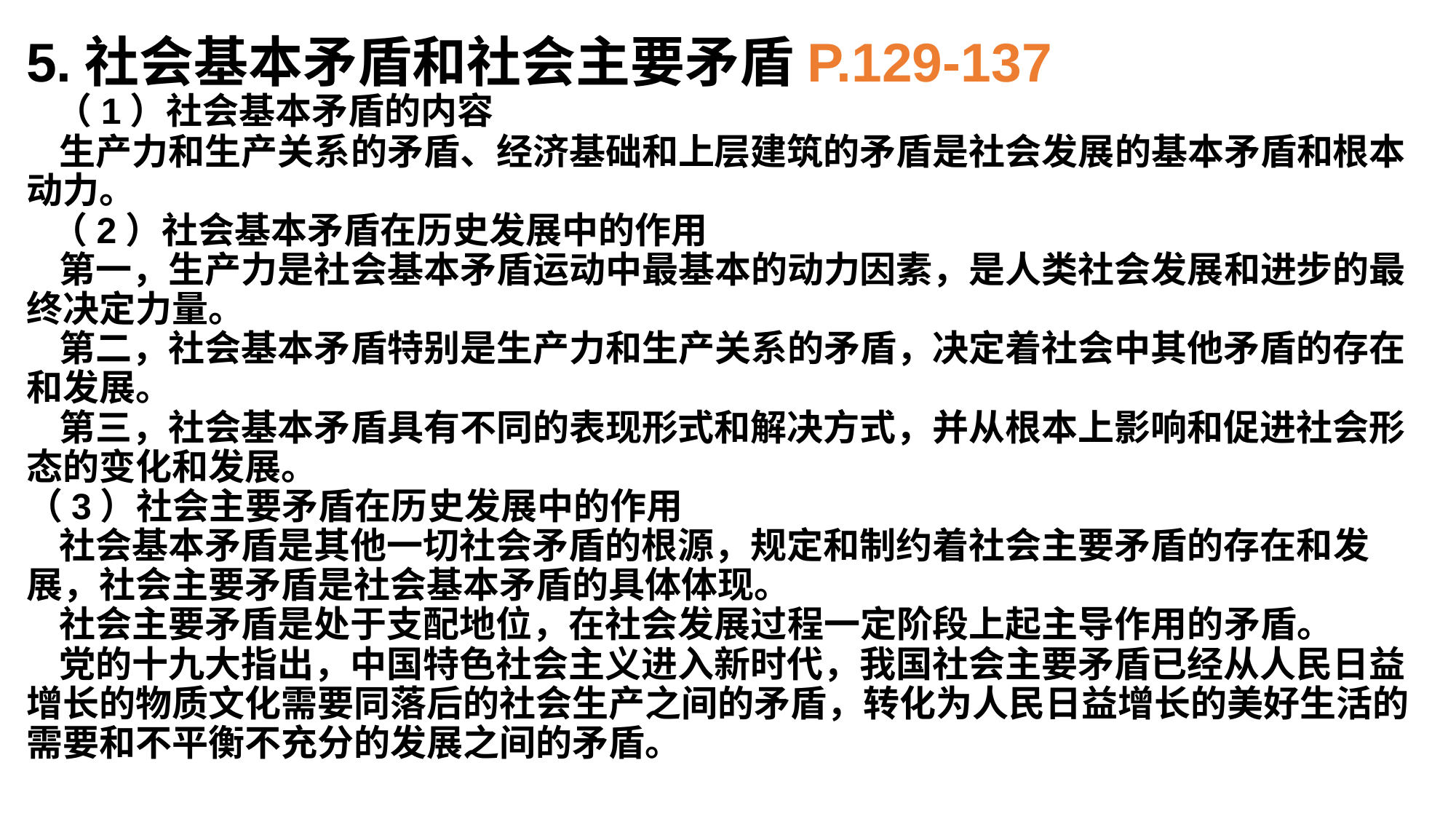

5.社会基本矛盾和社会主要矛盾P.129-137
  （1）社会基本矛盾的内容
   生产力和生产关系的矛盾、经济基础和上层建筑的矛盾是社会发展的基本矛盾和根本动力。
  （2）社会基本矛盾在历史发展中的作用
   第一，生产力是社会基本矛盾运动中最基本的动力因素，是人类社会发展和进步的最终决定力量。
   第二，社会基本矛盾特别是生产力和生产关系的矛盾，决定着社会中其他矛盾的存在和发展。
   第三，社会基本矛盾具有不同的表现形式和解决方式，并从根本上影响和促进社会形态的变化和发展。
（3）社会主要矛盾在历史发展中的作用
   社会基本矛盾是其他一切社会矛盾的根源，规定和制约着社会主要矛盾的存在和发展，社会主要矛盾是社会基本矛盾的具体体现。
   社会主要矛盾是处于支配地位，在社会发展过程一定阶段上起主导作用的矛盾。
   党的十九大指出，中国特色社会主义进入新时代，我国社会主要矛盾已经从人民日益增长的物质文化需要同落后的社会生产之间的矛盾，转化为人民日益增长的美好生活的需要和不平衡不充分的发展之间的矛盾。